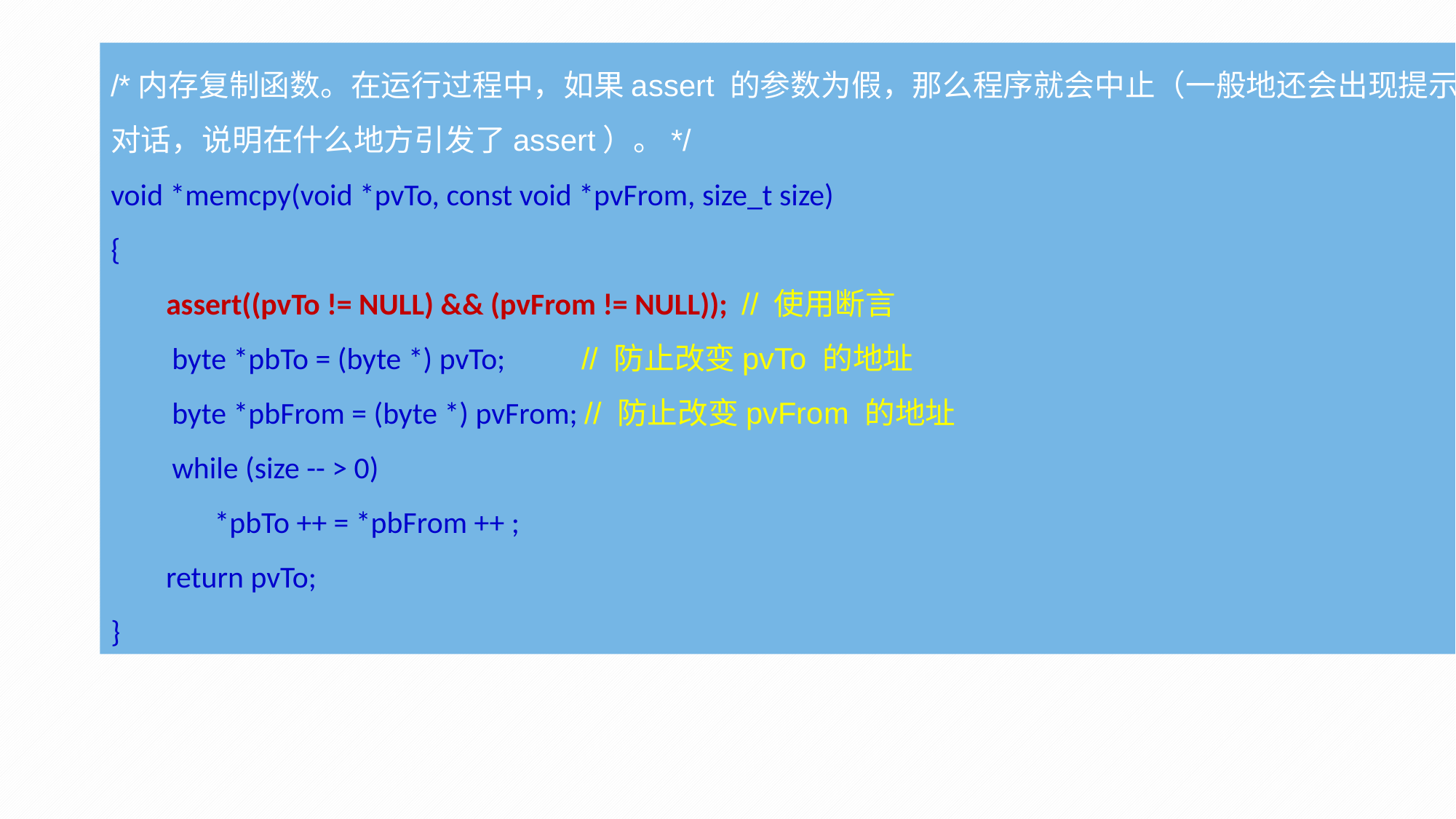

/*内存复制函数。在运行过程中，如果assert 的参数为假，那么程序就会中止（一般地还会出现提示对话，说明在什么地方引发了assert）。*/
void *memcpy(void *pvTo, const void *pvFrom, size_t size)
{
        assert((pvTo != NULL) && (pvFrom != NULL));  // 使用断言
        byte *pbTo = (byte *) pvTo;           // 防止改变pvTo 的地址
        byte *pbFrom = (byte *) pvFrom; // 防止改变pvFrom 的地址
        while (size -- > 0)
               *pbTo ++ = *pbFrom ++ ;
        return pvTo;
}